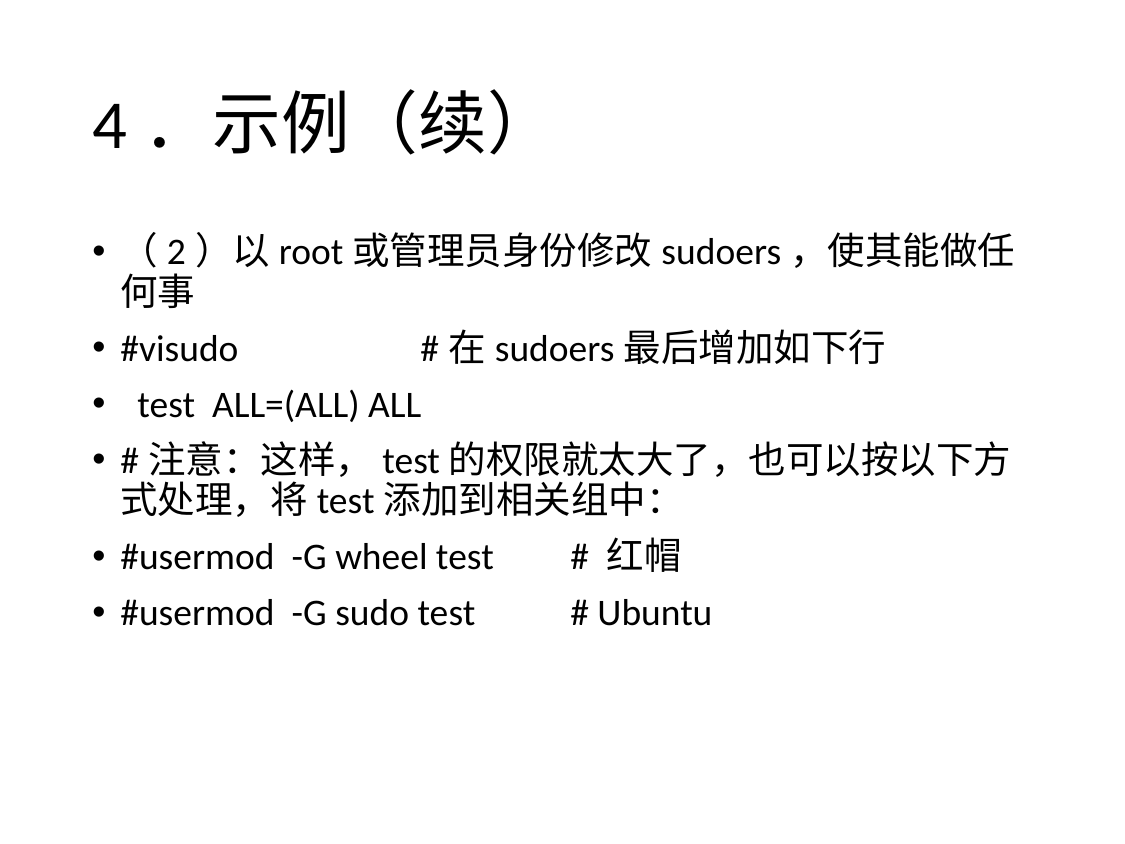

# 4．示例（续）
（2）以root或管理员身份修改sudoers，使其能做任何事
#visudo		#在sudoers最后增加如下行
  test  ALL=(ALL) ALL
#注意：这样，test的权限就太大了，也可以按以下方式处理，将test添加到相关组中：
#usermod  -G wheel test  	# 红帽
#usermod  -G sudo test  	# Ubuntu